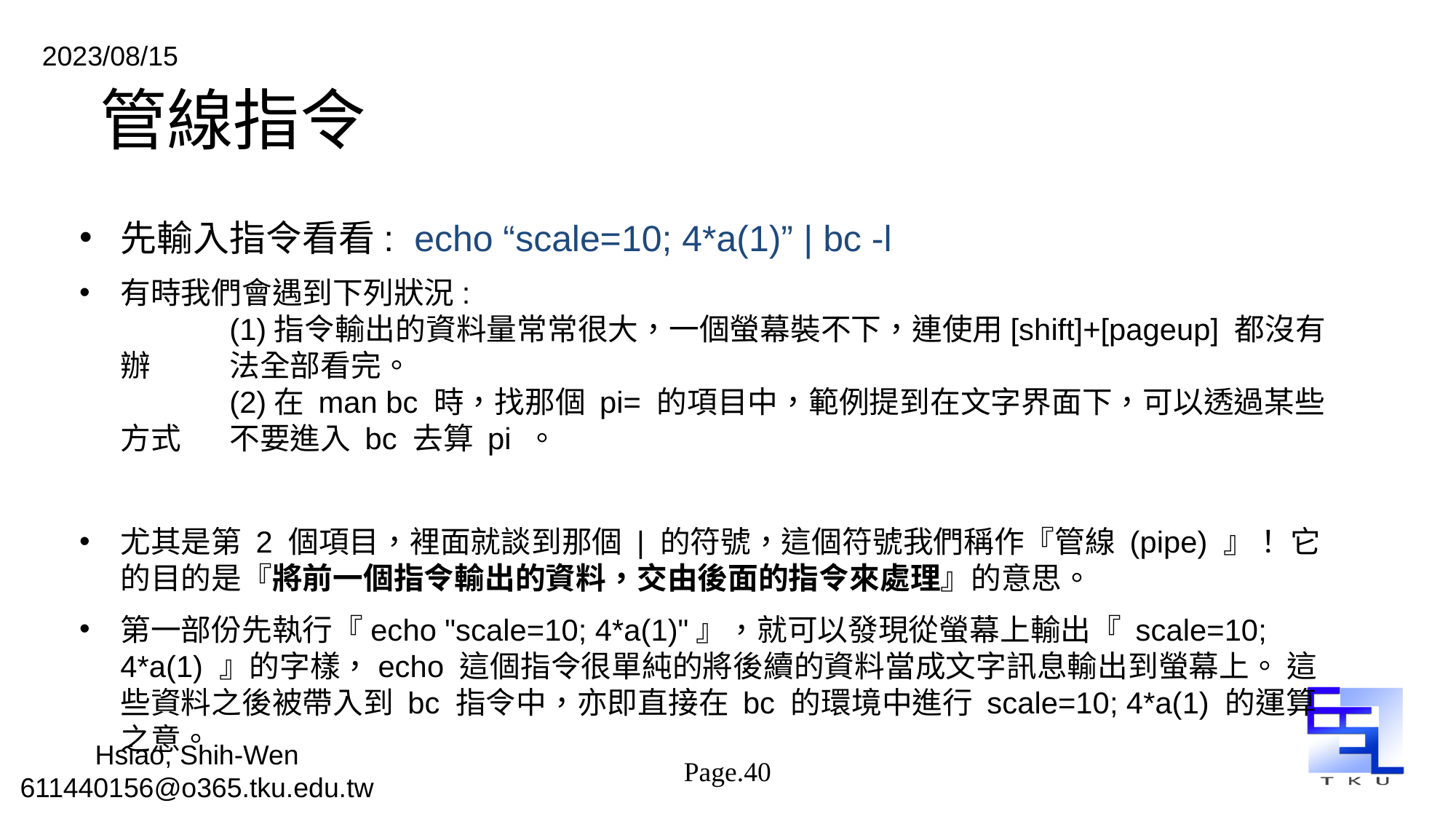

# 管線指令
先輸入指令看看:  echo “scale=10; 4*a(1)” | bc -l
有時我們會遇到下列狀況:
	(1)指令輸出的資料量常常很大，一個螢幕裝不下，連使用[shift]+[pageup] 都沒有辦	法全部看完。
	(2)在 man bc 時，找那個 pi= 的項目中，範例提到在文字界面下，可以透過某些方式	不要進入 bc 去算 pi 。

尤其是第 2 個項目，裡面就談到那個 | 的符號，這個符號我們稱作『管線 (pipe) 』！ 它的目的是『將前一個指令輸出的資料，交由後面的指令來處理』的意思。
第一部份先執行『echo "scale=10; 4*a(1)"』，就可以發現從螢幕上輸出『 scale=10; 4*a(1) 』的字樣，echo 這個指令很單純的將後續的資料當成文字訊息輸出到螢幕上。 這些資料之後被帶入到 bc 指令中，亦即直接在 bc 的環境中進行 scale=10; 4*a(1) 的運算之意。